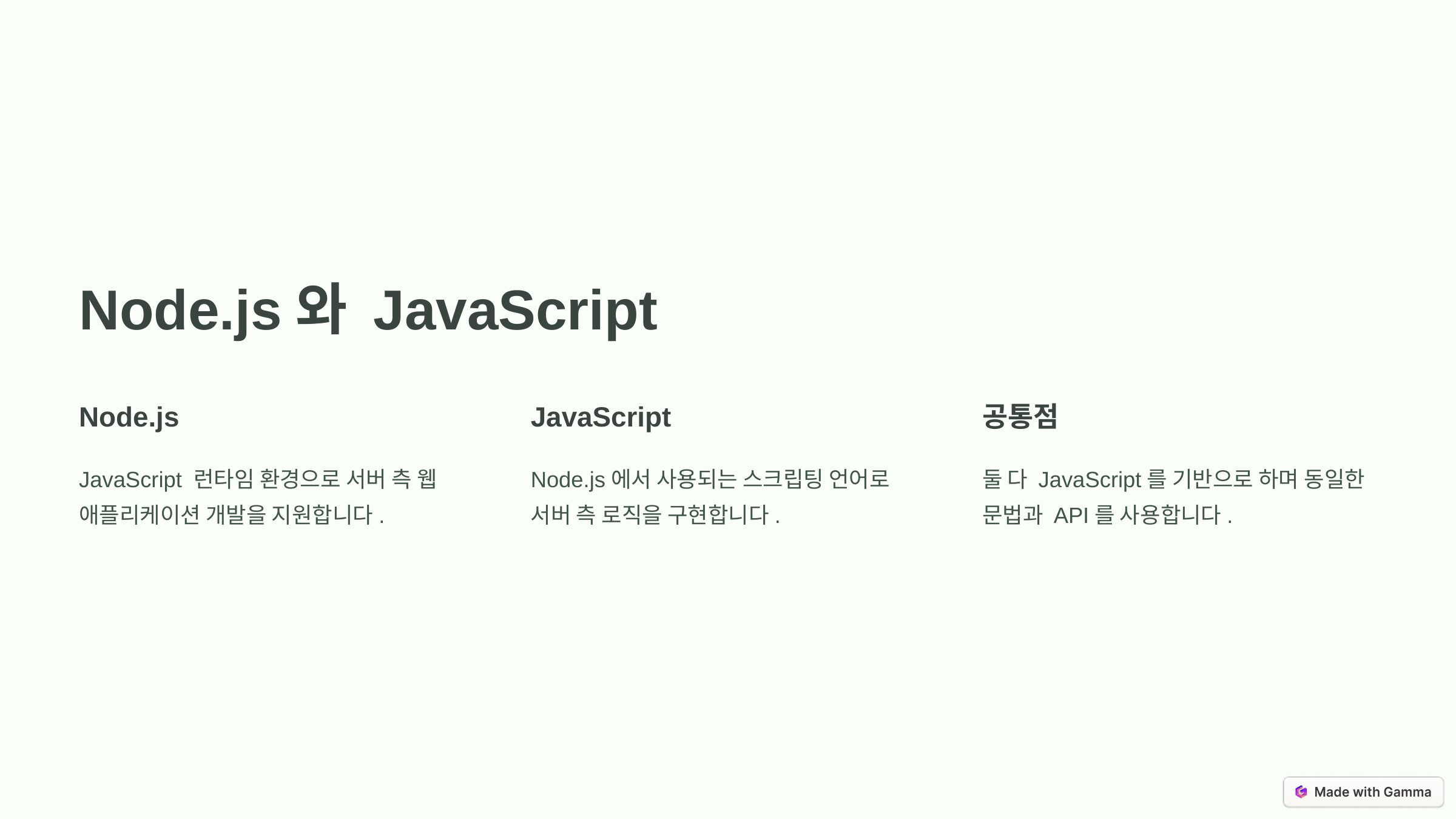

Node.js와 JavaScript
Node.js
JavaScript
공통점
JavaScript 런타임 환경으로 서버 측 웹 애플리케이션 개발을 지원합니다.
Node.js에서 사용되는 스크립팅 언어로 서버 측 로직을 구현합니다.
둘 다 JavaScript를 기반으로 하며 동일한 문법과 API를 사용합니다.